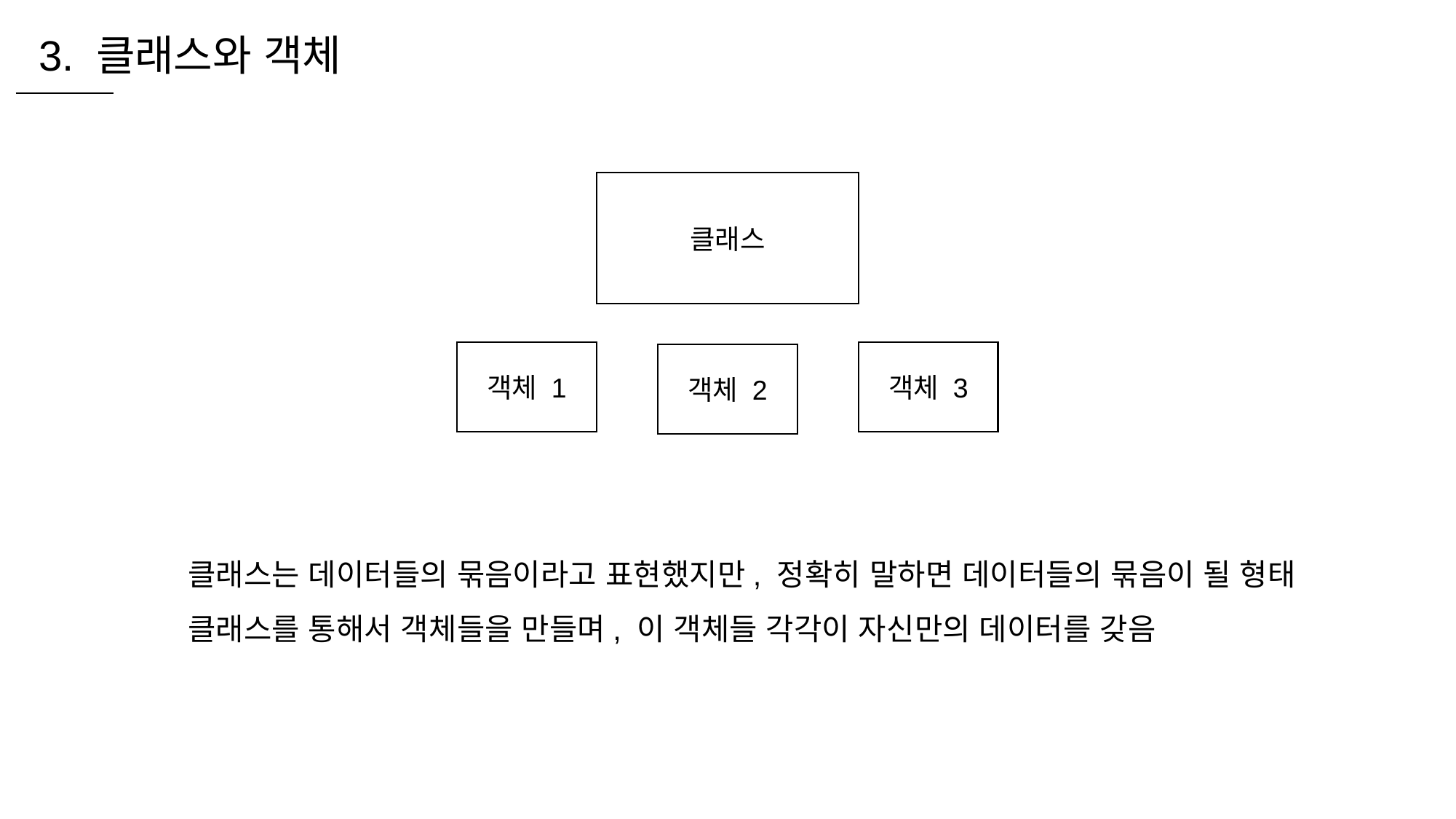

3. 클래스와 객체
클래스
객체 1
객체 3
객체 2
클래스는 데이터들의 묶음이라고 표현했지만, 정확히 말하면 데이터들의 묶음이 될 형태
클래스를 통해서 객체들을 만들며, 이 객체들 각각이 자신만의 데이터를 갖음